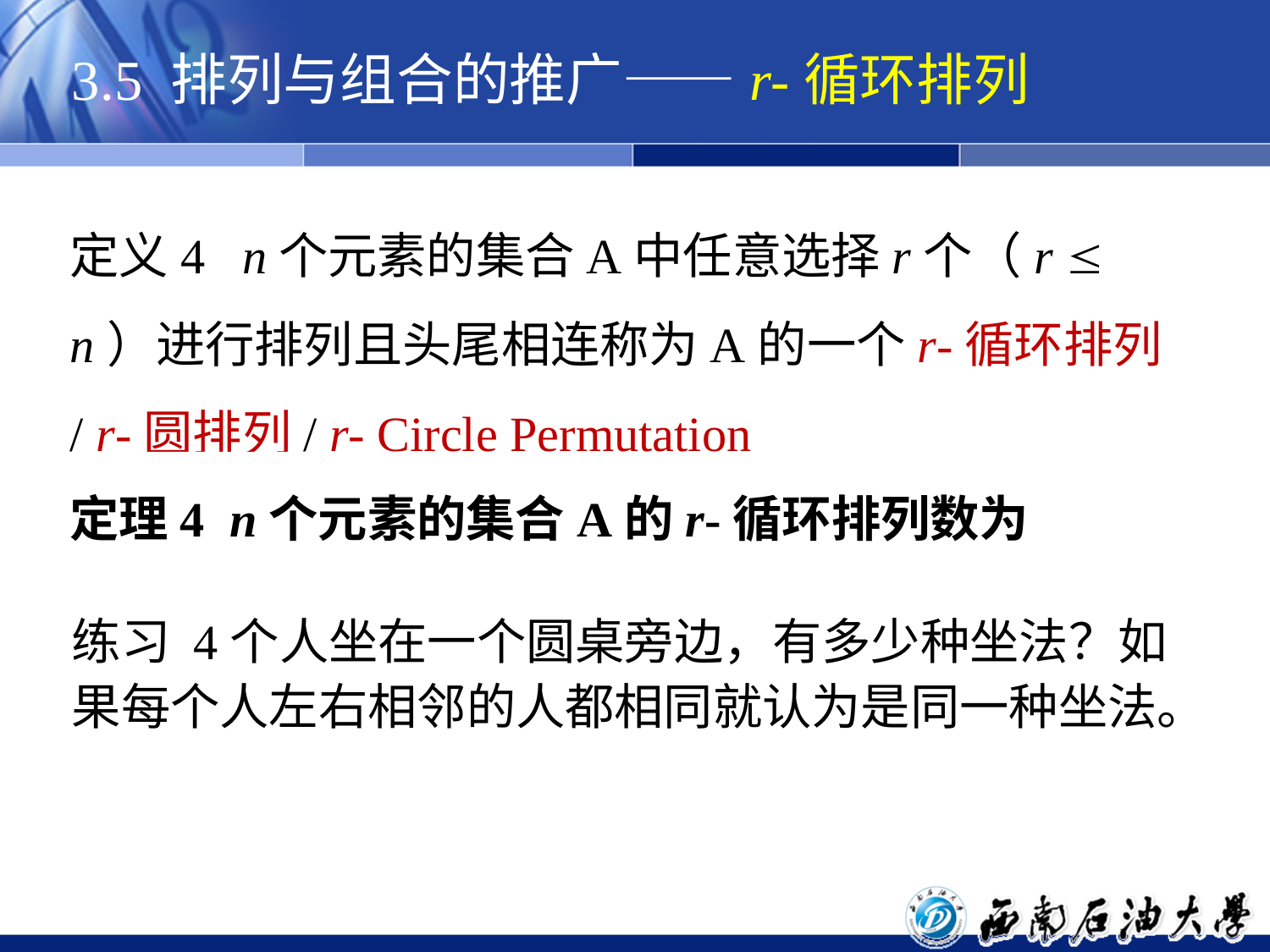

3.5 排列与组合的推广——r-循环排列
定义4   n个元素的集合A中任意选择r个（r ≤ n）进行排列且头尾相连称为A的一个r-循环排列/ r-圆排列/ r- Circle Permutation
定理4  n个元素的集合A的r-循环排列数为P(n,r)/r
练习 4个人坐在一个圆桌旁边，有多少种坐法？如果每个人左右相邻的人都相同就认为是同一种坐法。